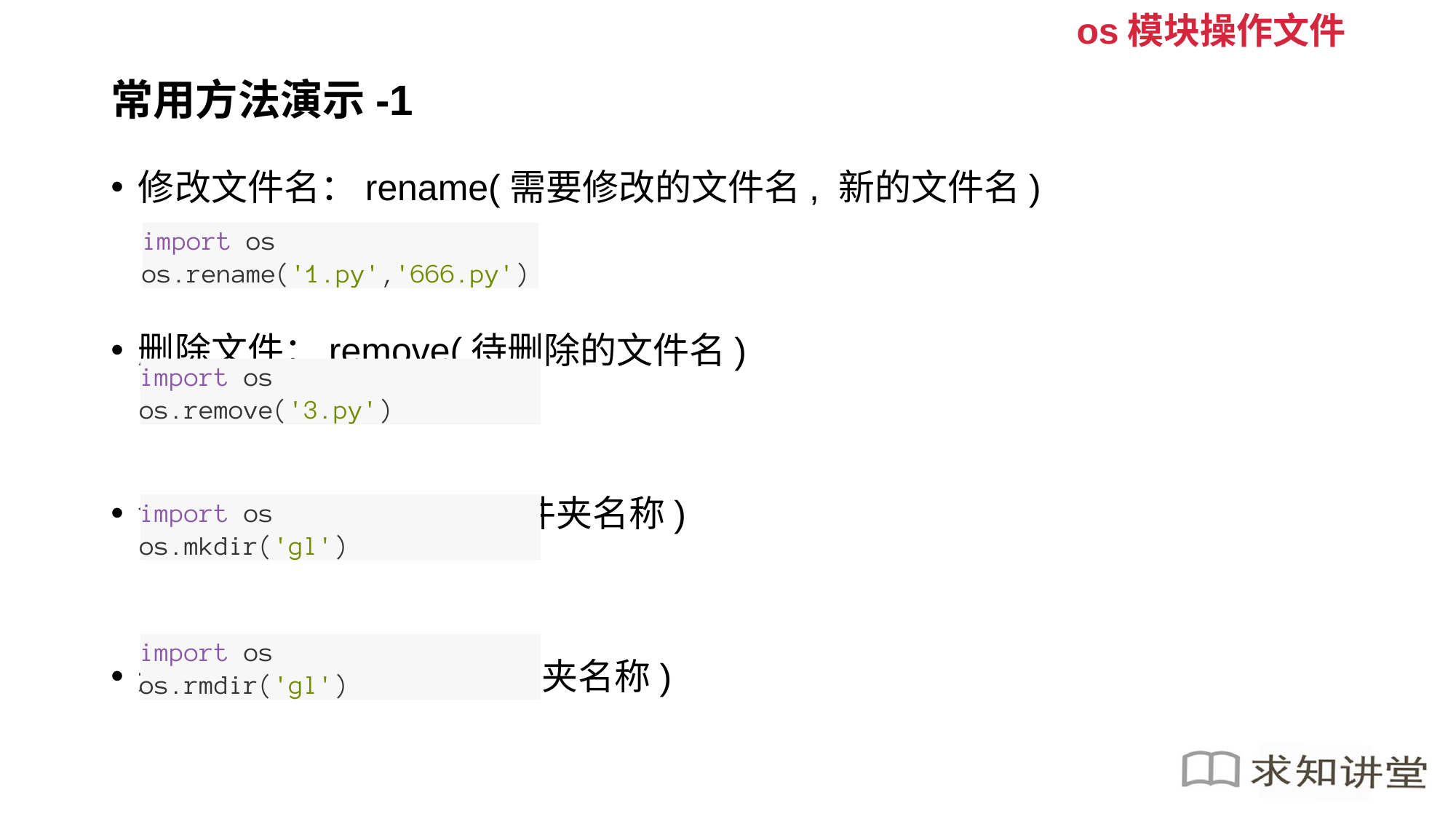

os模块操作文件
# 常用方法演示-1
修改文件名：rename(需要修改的文件名, 新的文件名)

删除文件：remove(待删除的文件名)

创建文件夹： mkdir(文件夹名称)

删除文件夹：rmdir(文件夹名称)

import os
os.rename('1.py','666.py')
import os
os.remove('3.py')
import os
os.mkdir('gl')
import os
os.rmdir('gl')